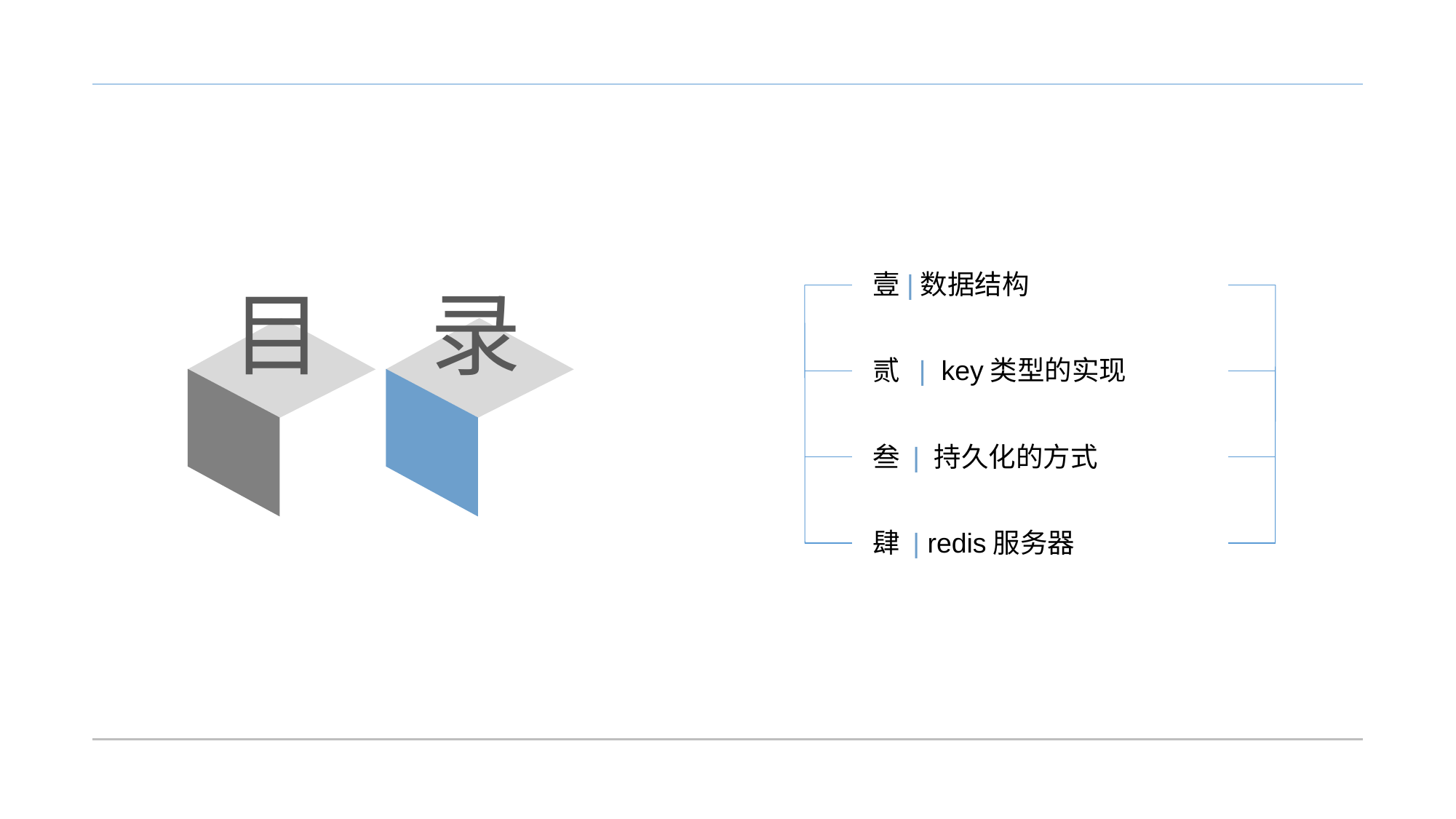

壹|数据结构
目
录

贰  |  key类型的实现

叁 | 持久化的方式
肆 | redis服务器